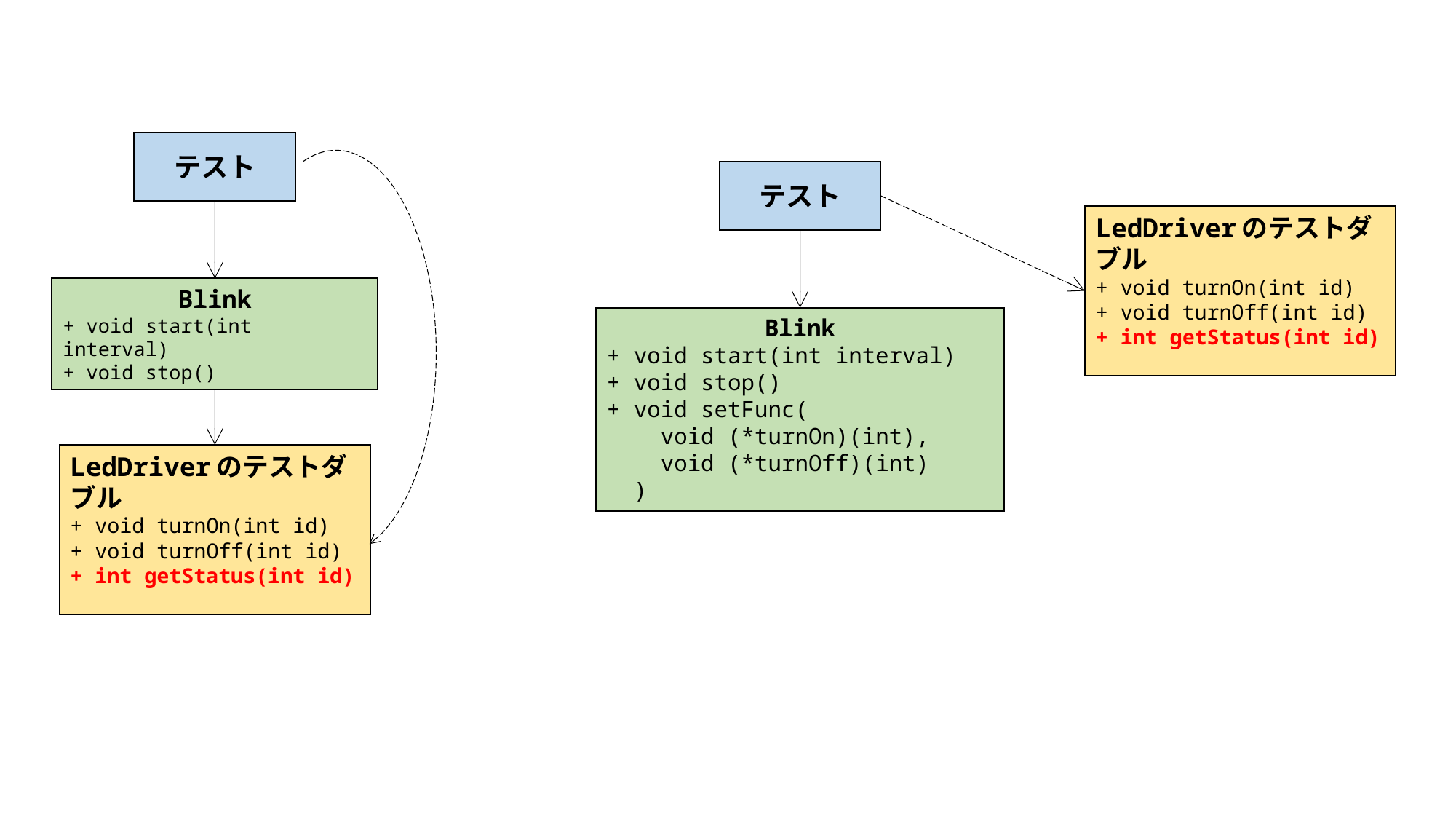

テスト

テスト
LedDriverのテストダブル
+ void turnOn(int id)
+ void turnOff(int id)
+ int getStatus(int id)

Blink
+ void start(int interval)
+ void stop()
Blink
+ void start(int interval)
+ void stop()
+ void setFunc(
    void (*turnOn)(int),
    void (*turnOff)(int)
  )
LedDriverのテストダブル
+ void turnOn(int id)
+ void turnOff(int id)
+ int getStatus(int id)